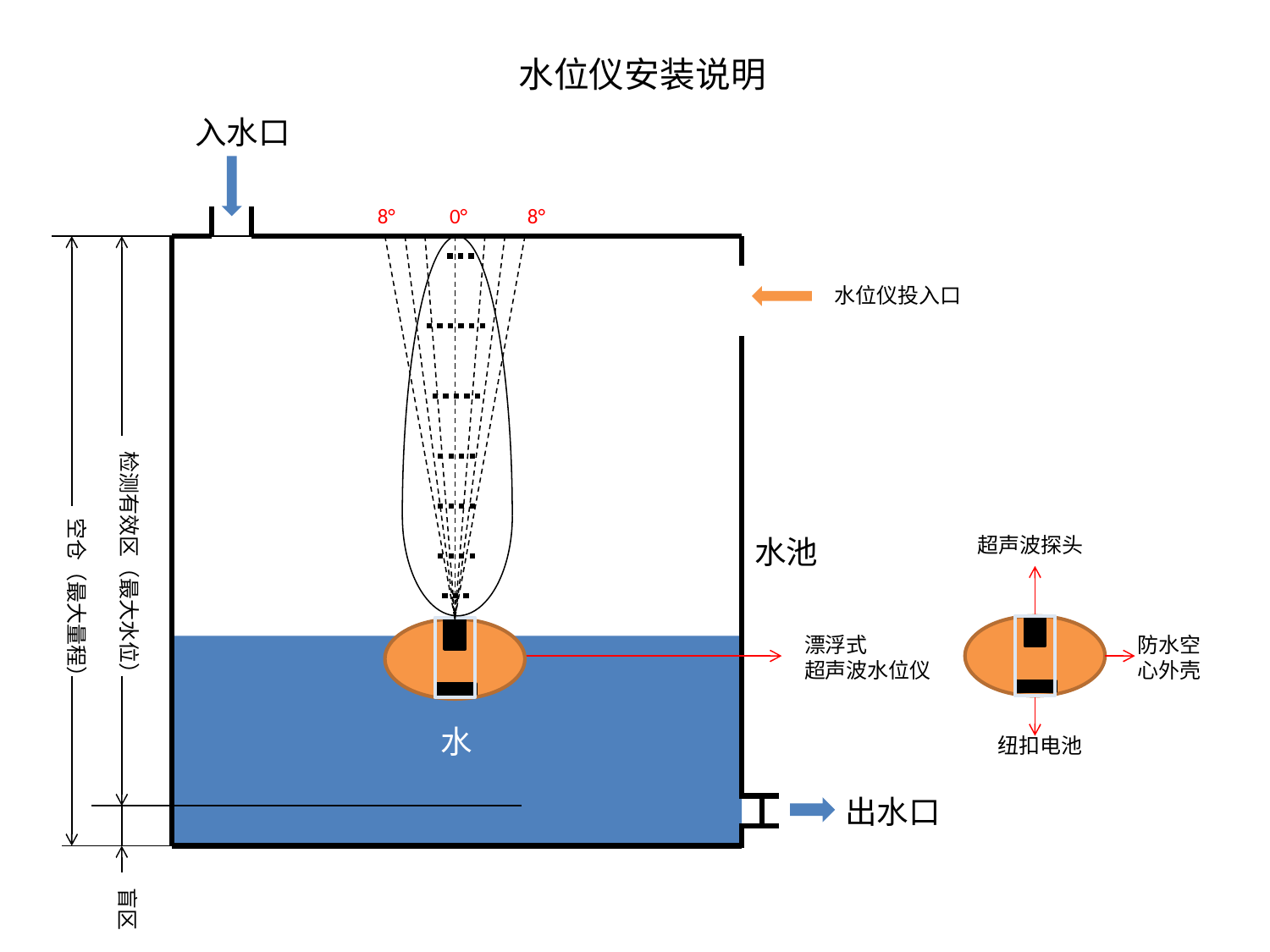

水位仪安装说明
入水口

8°
0°
8°

水位仪投入口
检测有效区（最大水位）

空仓（最大量程）
水池
超声波探头

漂浮式
超声波水位仪
防水空心外壳
水

纽扣电池
出水口

盲区